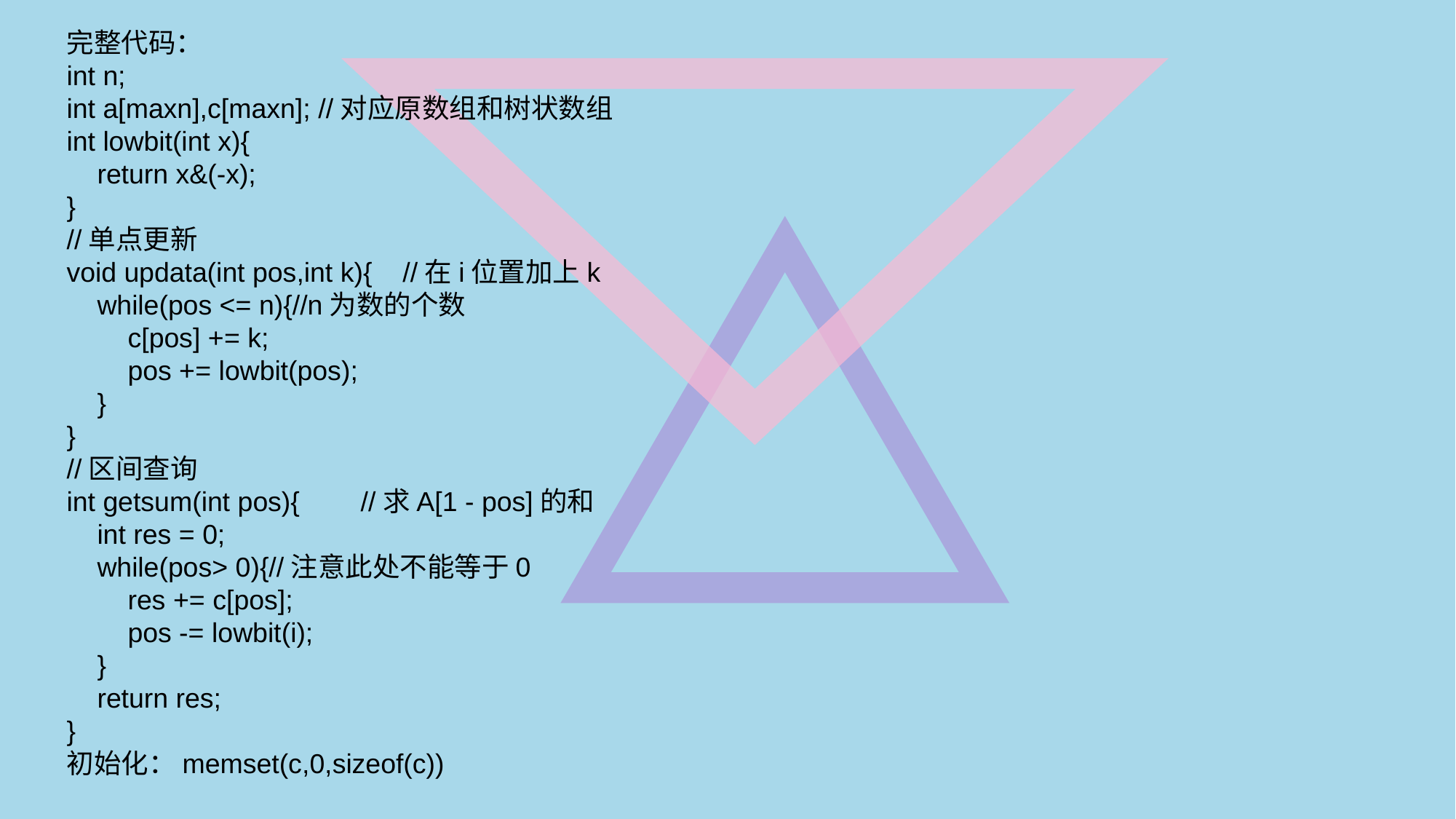

完整代码：
int n;
int a[maxn],c[maxn]; //对应原数组和树状数组
int lowbit(int x){
    return x&(-x);
}
//单点更新
void updata(int pos,int k){    //在i位置加上k
    while(pos <= n){//n为数的个数
        c[pos] += k;
        pos += lowbit(pos);
    }
}
//区间查询
int getsum(int pos){        //求A[1 - pos]的和
    int res = 0;
    while(pos> 0){//注意此处不能等于0
        res += c[pos];
        pos -= lowbit(i);
    }
    return res;
}
初始化：memset(c,0,sizeof(c))